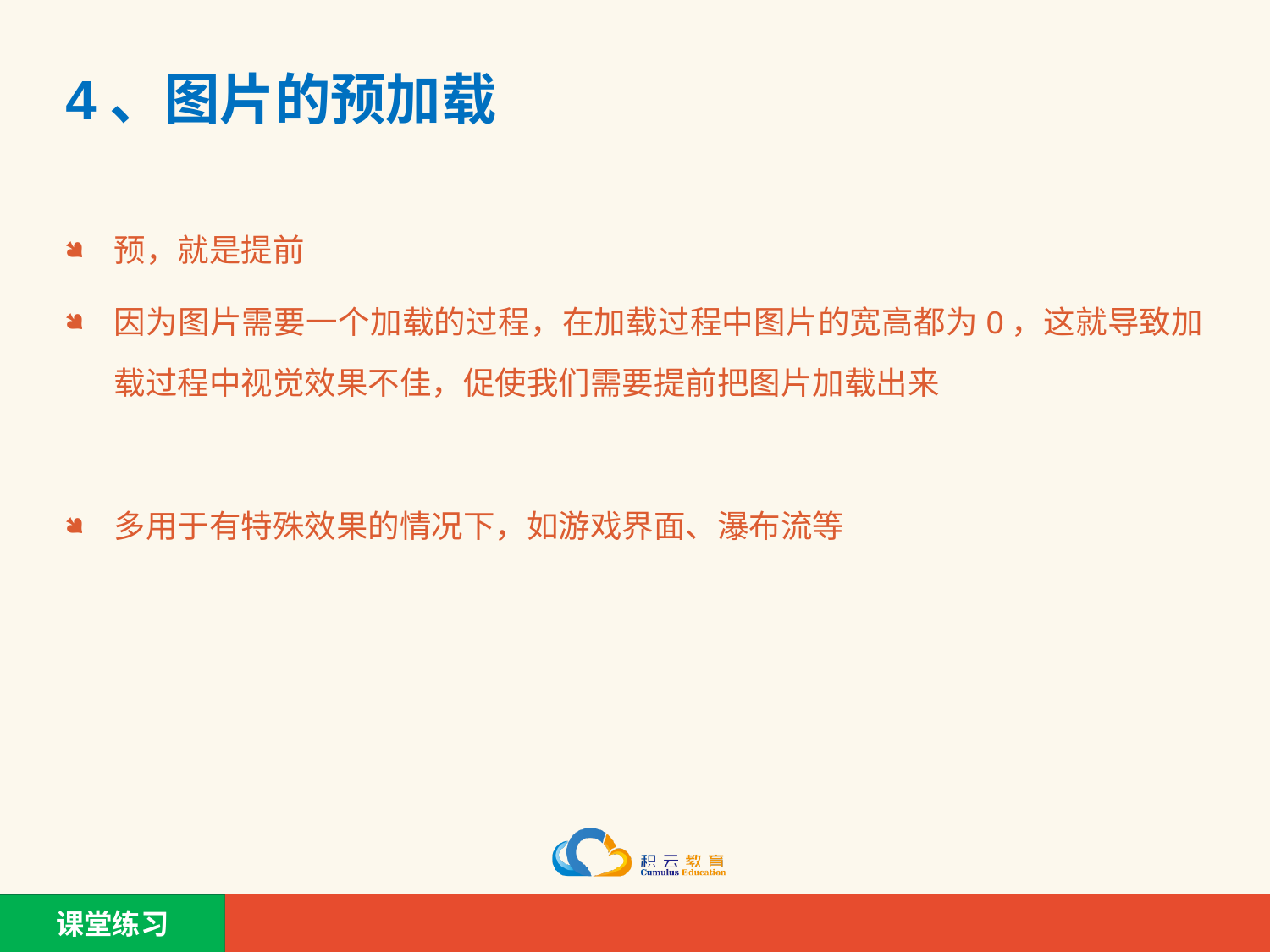

# 4、图片的预加载
预，就是提前
因为图片需要一个加载的过程，在加载过程中图片的宽高都为0，这就导致加载过程中视觉效果不佳，促使我们需要提前把图片加载出来

多用于有特殊效果的情况下，如游戏界面、瀑布流等